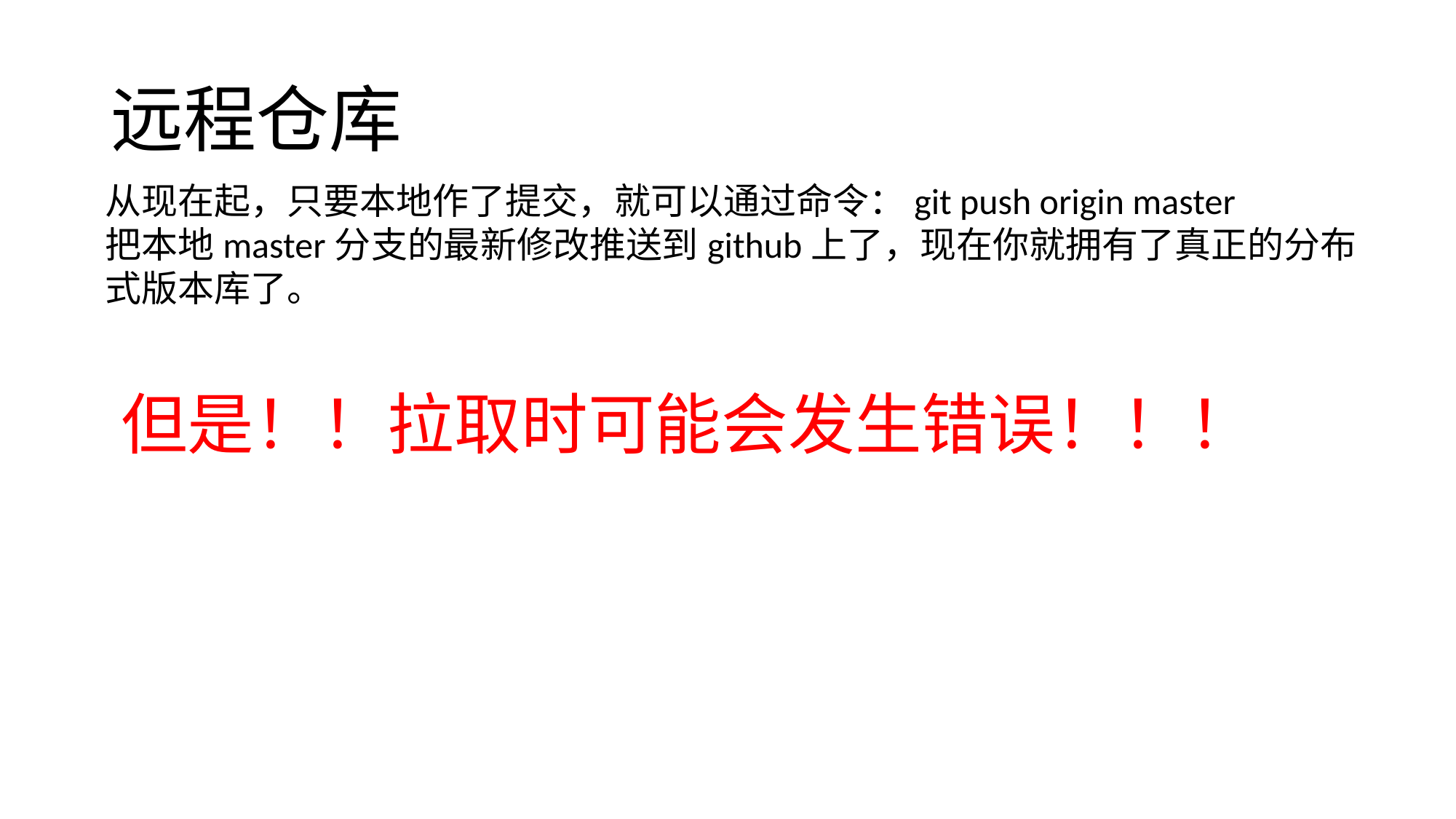

# 远程仓库
从现在起，只要本地作了提交，就可以通过命令：git push origin master
把本地master分支的最新修改推送到github上了，现在你就拥有了真正的分布式版本库了。
但是！！拉取时可能会发生错误！！！